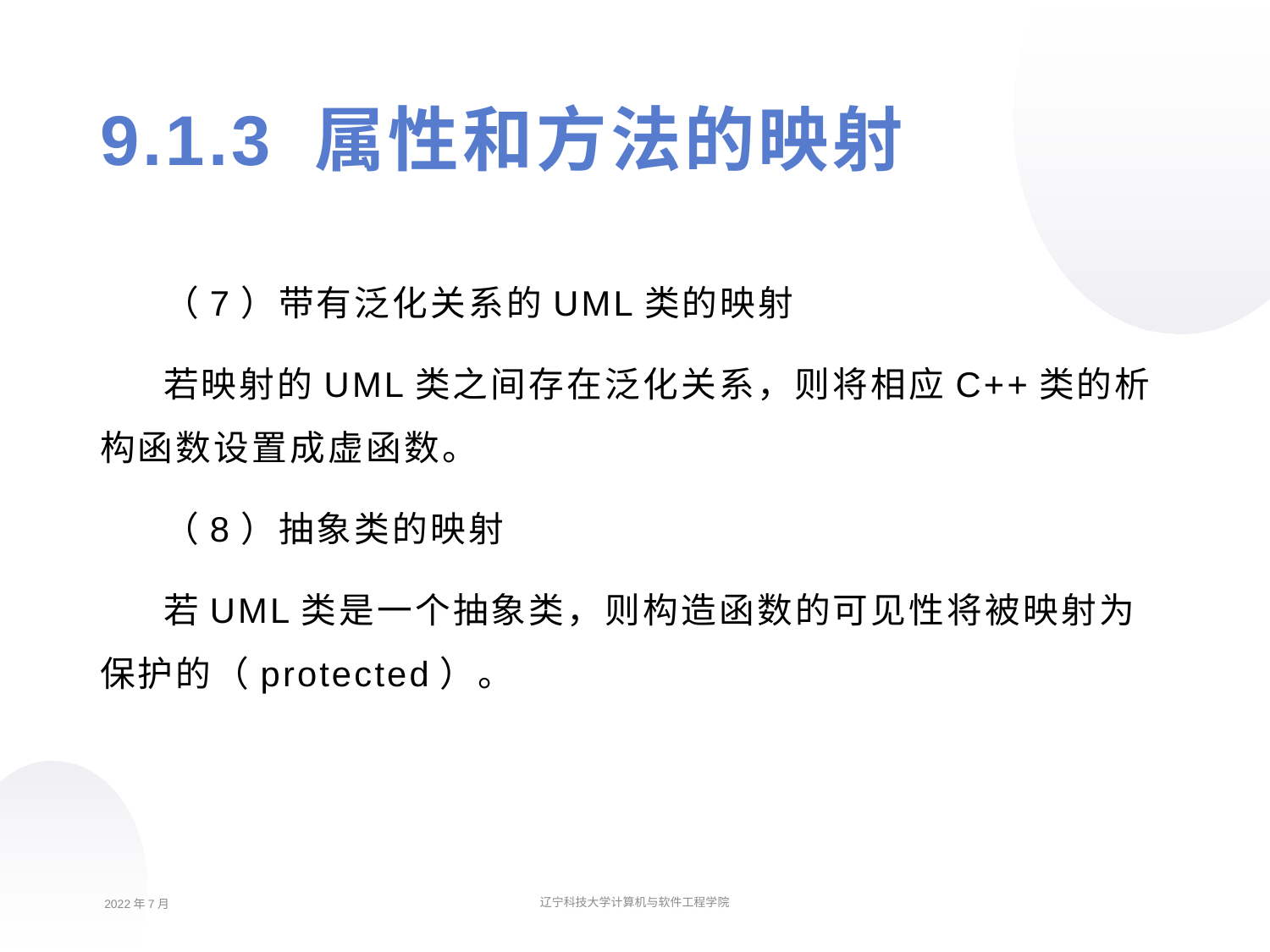

9.1.3 属性和方法的映射
（7）带有泛化关系的UML类的映射
若映射的UML类之间存在泛化关系，则将相应C++类的析构函数设置成虚函数。
（8）抽象类的映射
若UML类是一个抽象类，则构造函数的可见性将被映射为保护的（protected）。

2022年7月
辽宁科技大学计算机与软件工程学院
26